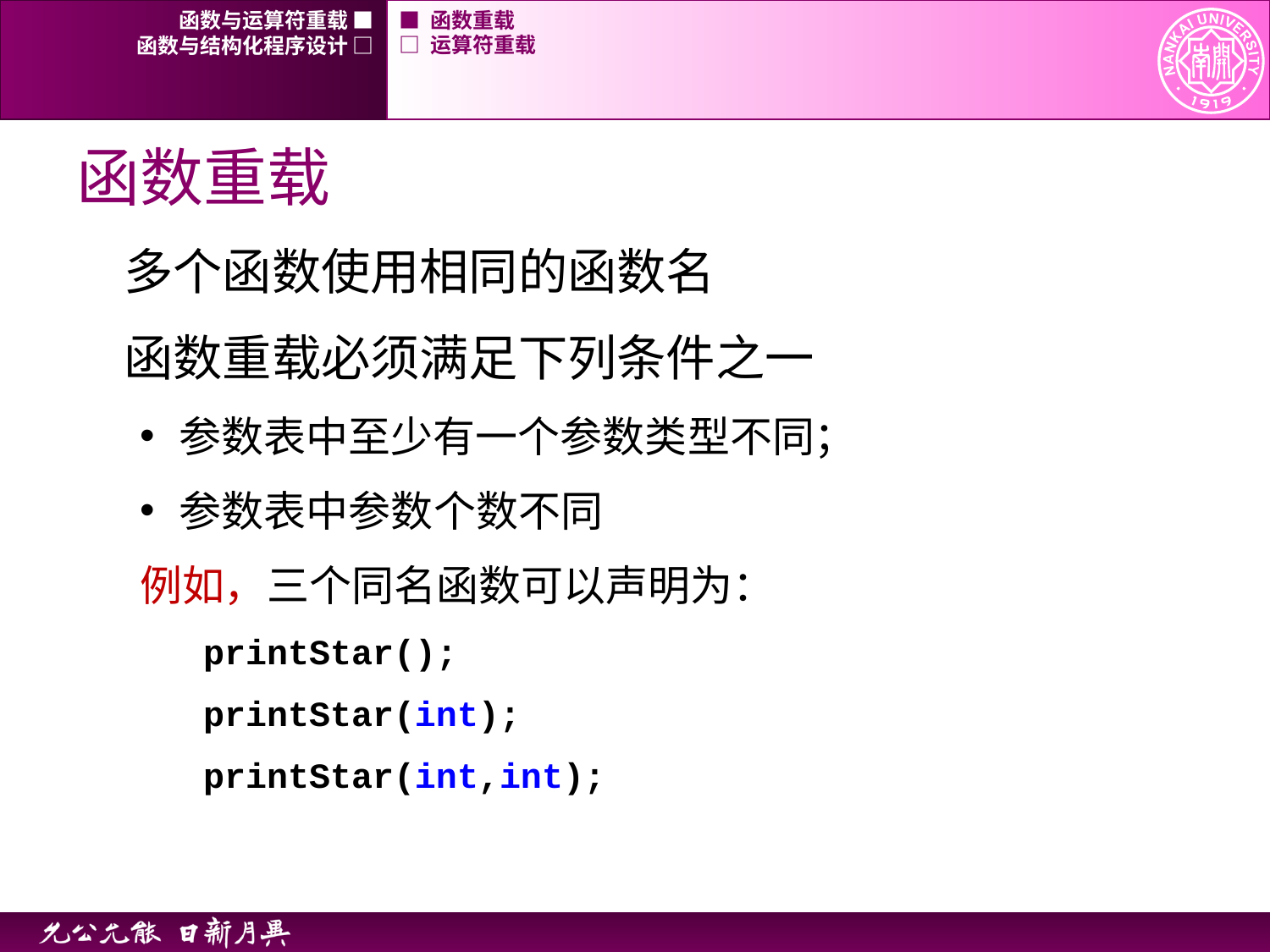

函数与运算符重载 ■
■ 函数重载
函数与结构化程序设计 □
□ 运算符重载

# 函数重载
多个函数使用相同的函数名
函数重载必须满足下列条件之一
参数表中至少有一个参数类型不同；
参数表中参数个数不同
例如，三个同名函数可以声明为：
printStar();
printStar(int);
printStar(int,int);